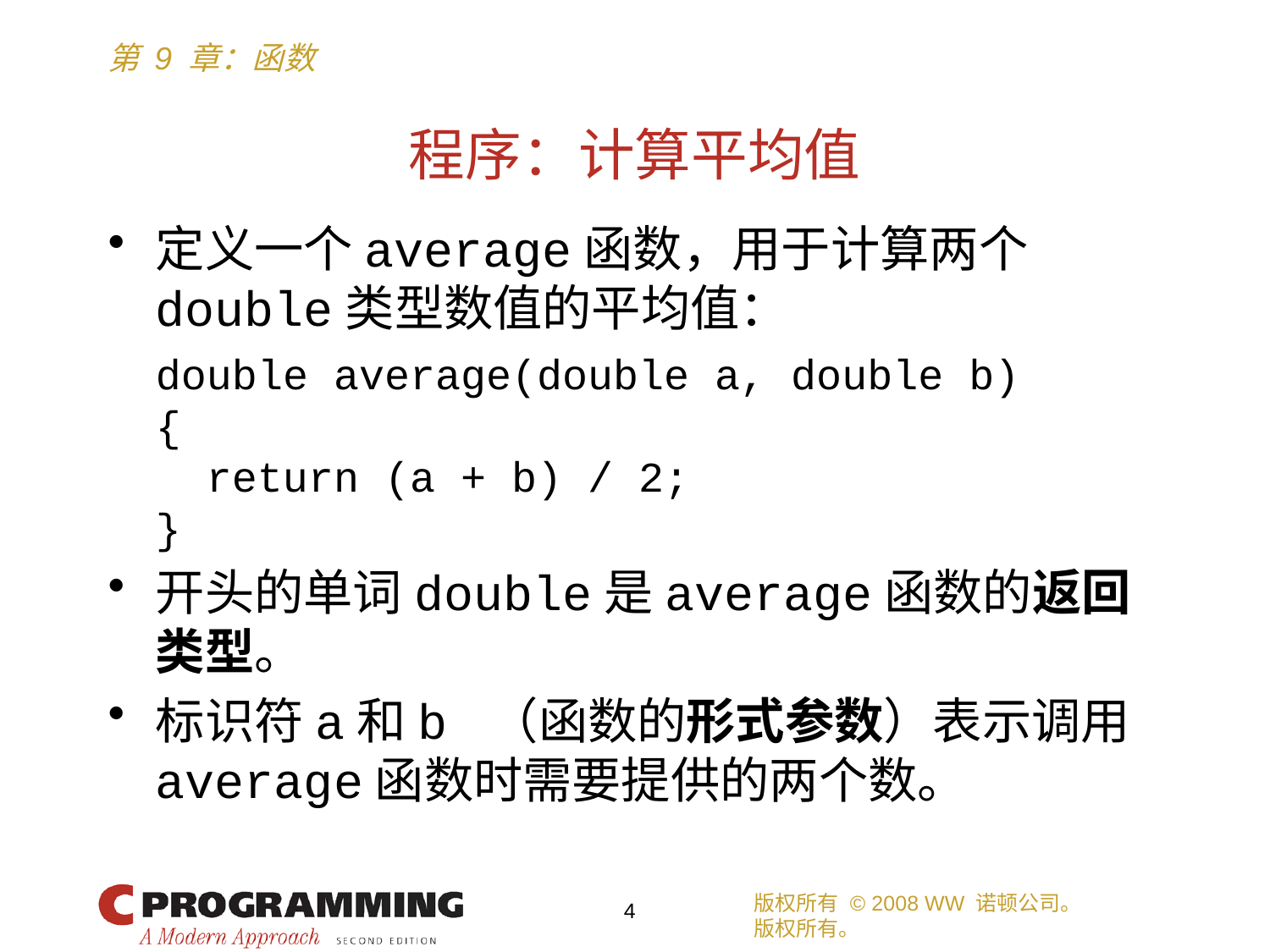

# 程序：计算平均值
定义一个average函数，用于计算两个double类型数值的平均值：
	double average(double a, double b)
	{
	  return (a + b) / 2;
	}
开头的单词double是average函数的返回类型。
标识符a和b （函数的形式参数）表示调用average函数时需要提供的两个数。

版权所有 © 2008 WW 诺顿公司。
版权所有。
4